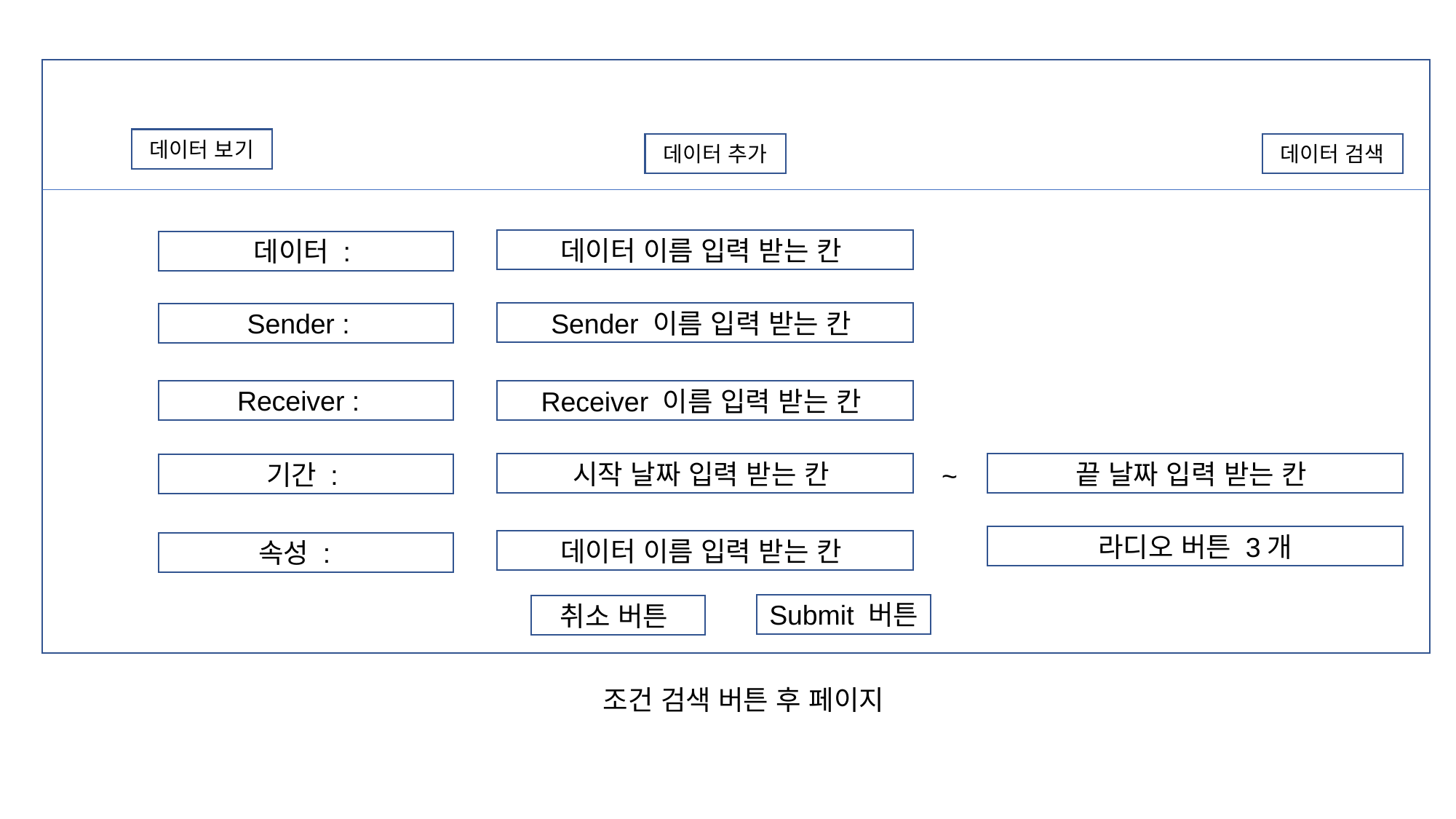

데이터 보기
데이터 추가
데이터 검색
데이터 이름 입력 받는 칸
데이터 :
Sender 이름 입력 받는 칸
Sender :
Receiver :
Receiver 이름 입력 받는 칸
~
시작 날짜 입력 받는 칸
끝 날짜 입력 받는 칸
기간 :
라디오 버튼 3개
데이터 이름 입력 받는 칸
속성 :
Submit 버튼
취소 버튼
조건 검색 버튼 후 페이지